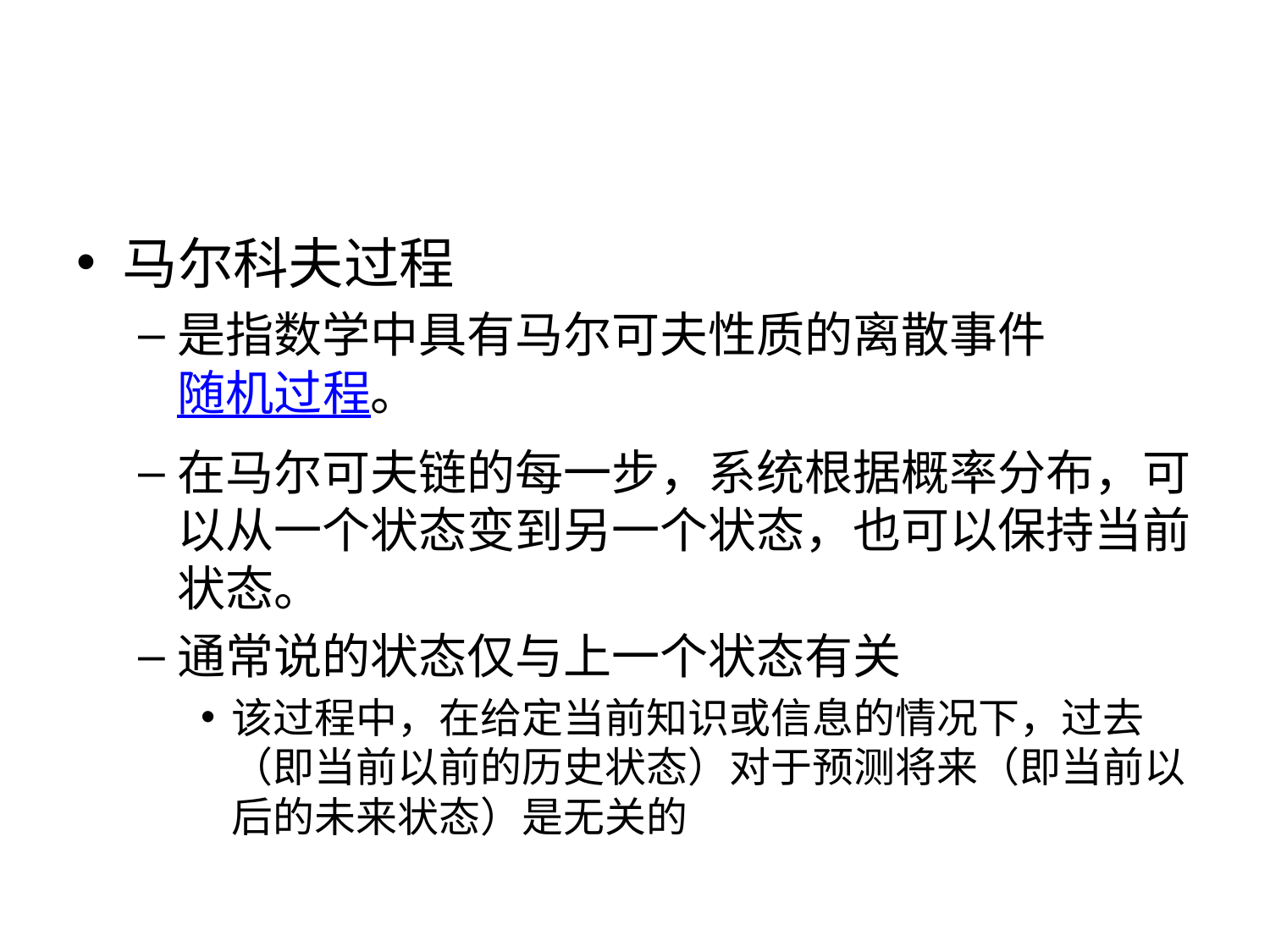

#
马尔科夫过程
是指数学中具有马尔可夫性质的离散事件随机过程。
在马尔可夫链的每一步，系统根据概率分布，可以从一个状态变到另一个状态，也可以保持当前状态。
通常说的状态仅与上一个状态有关
该过程中，在给定当前知识或信息的情况下，过去（即当前以前的历史状态）对于预测将来（即当前以后的未来状态）是无关的